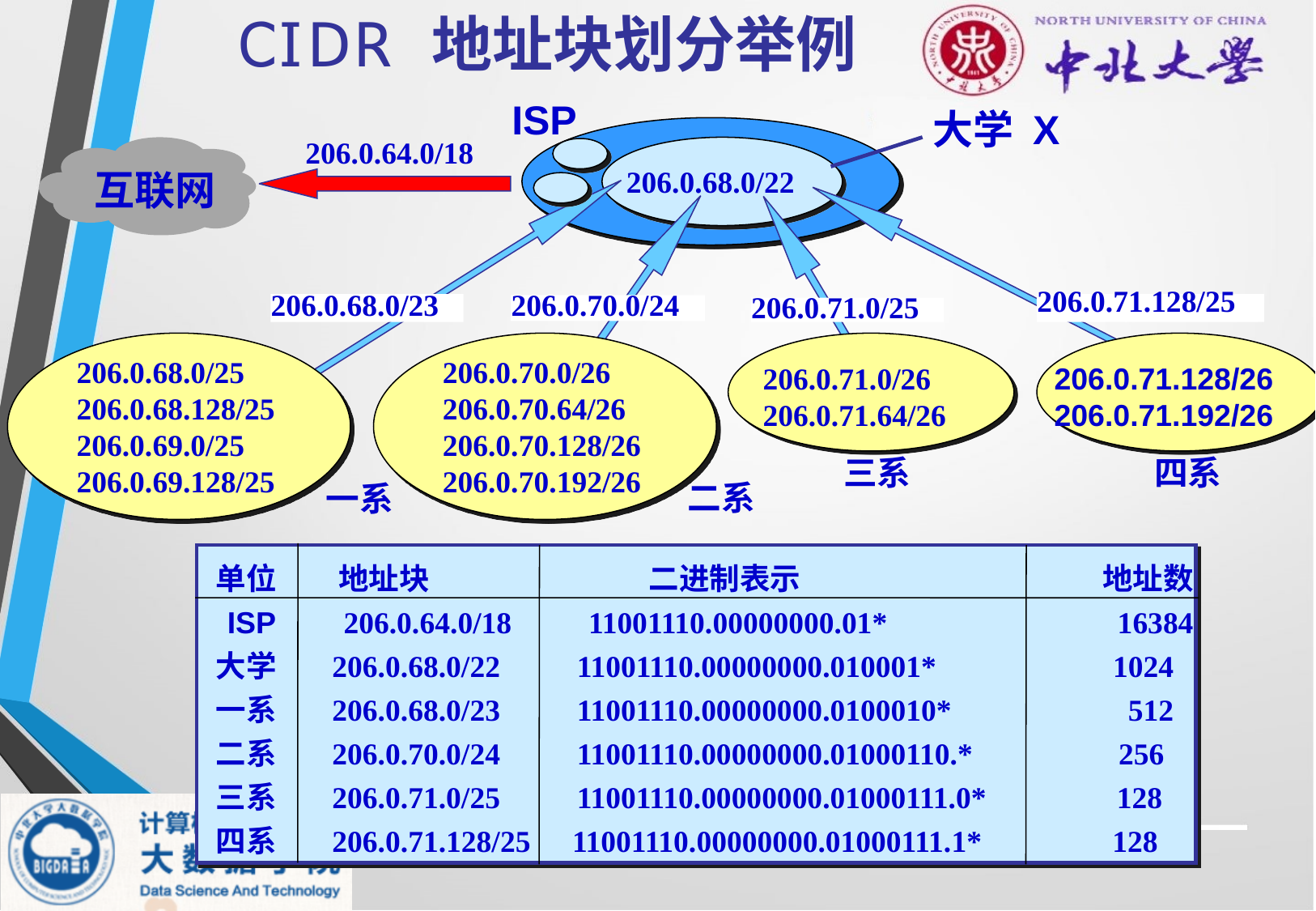

CIDR 地址块划分举例
ISP
大学 X

206.0.64.0/18

互联网

206.0.68.0/22

206.0.71.128/25
206.0.68.0/23
206.0.70.0/24
206.0.71.0/25

206.0.68.0/25
206.0.68.128/25
206.0.69.0/25
206.0.69.128/25
206.0.70.0/26
206.0.70.64/26
206.0.70.128/26
206.0.70.192/26
206.0.71.0/26
206.0.71.64/26
206.0.71.128/26
206.0.71.192/26
三系
四系
二系
一系
 单位         地址块                                二进制表示                                            地址数
   ISP        206.0.64.0/18          11001110.00000000.01*                              16384
 大学       206.0.68.0/22          11001110.00000000.010001*                       1024
 一系       206.0.68.0/23          11001110.00000000.0100010*                       512
 二系       206.0.70.0/24          11001110.00000000.01000110.*                   256
 三系       206.0.71.0/25          11001110.00000000.01000111.0*                 128
 四系       206.0.71.128/25     11001110.00000000.01000111.1*                 128

13